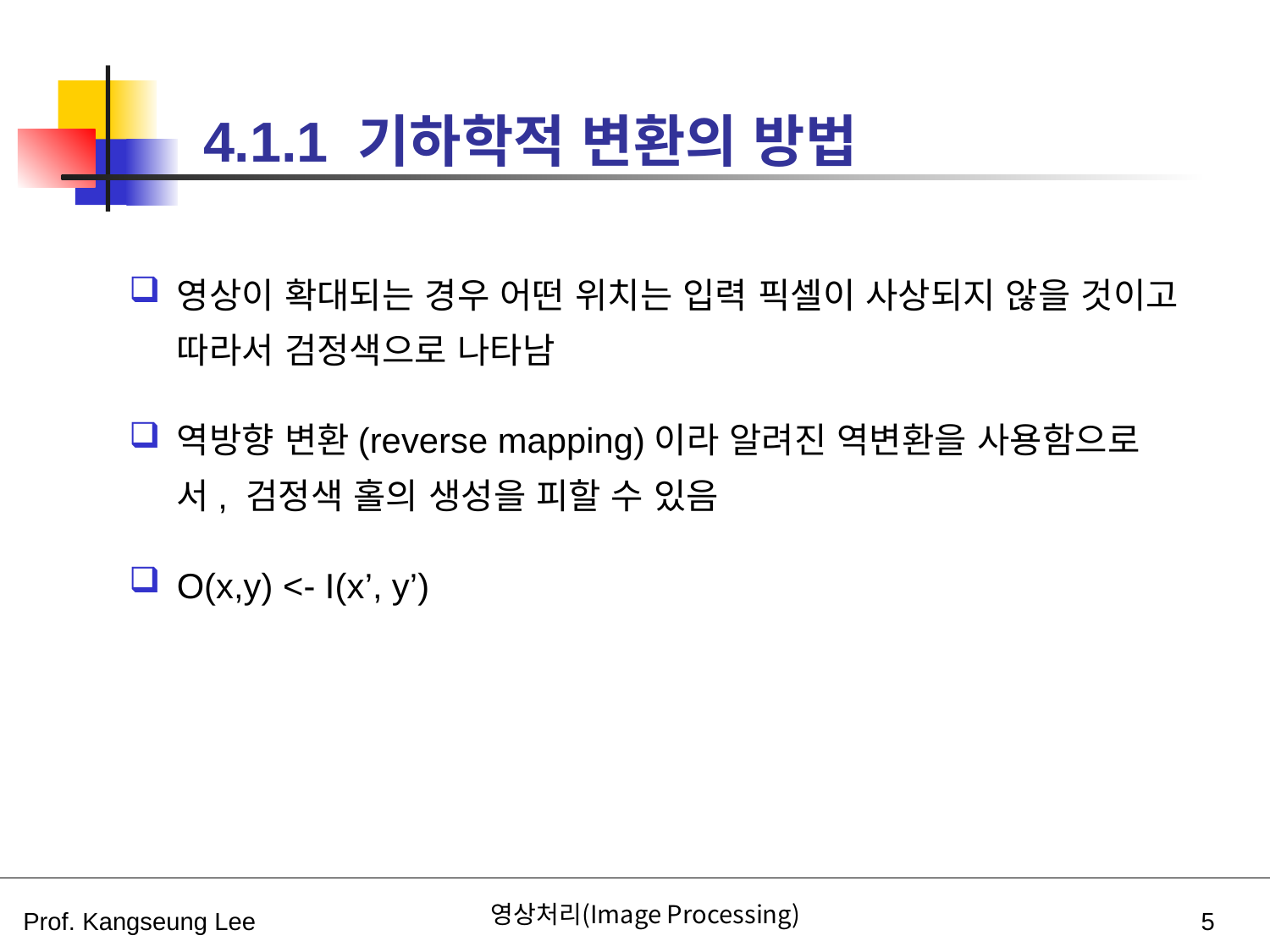

# 4.1.1 기하학적 변환의 방법
영상이 확대되는 경우 어떤 위치는 입력 픽셀이 사상되지 않을 것이고 따라서 검정색으로 나타남
역방향 변환(reverse mapping)이라 알려진 역변환을 사용함으로서, 검정색 홀의 생성을 피할 수 있음
O(x,y) <- I(x’, y’)
영상처리(Image Processing)
5